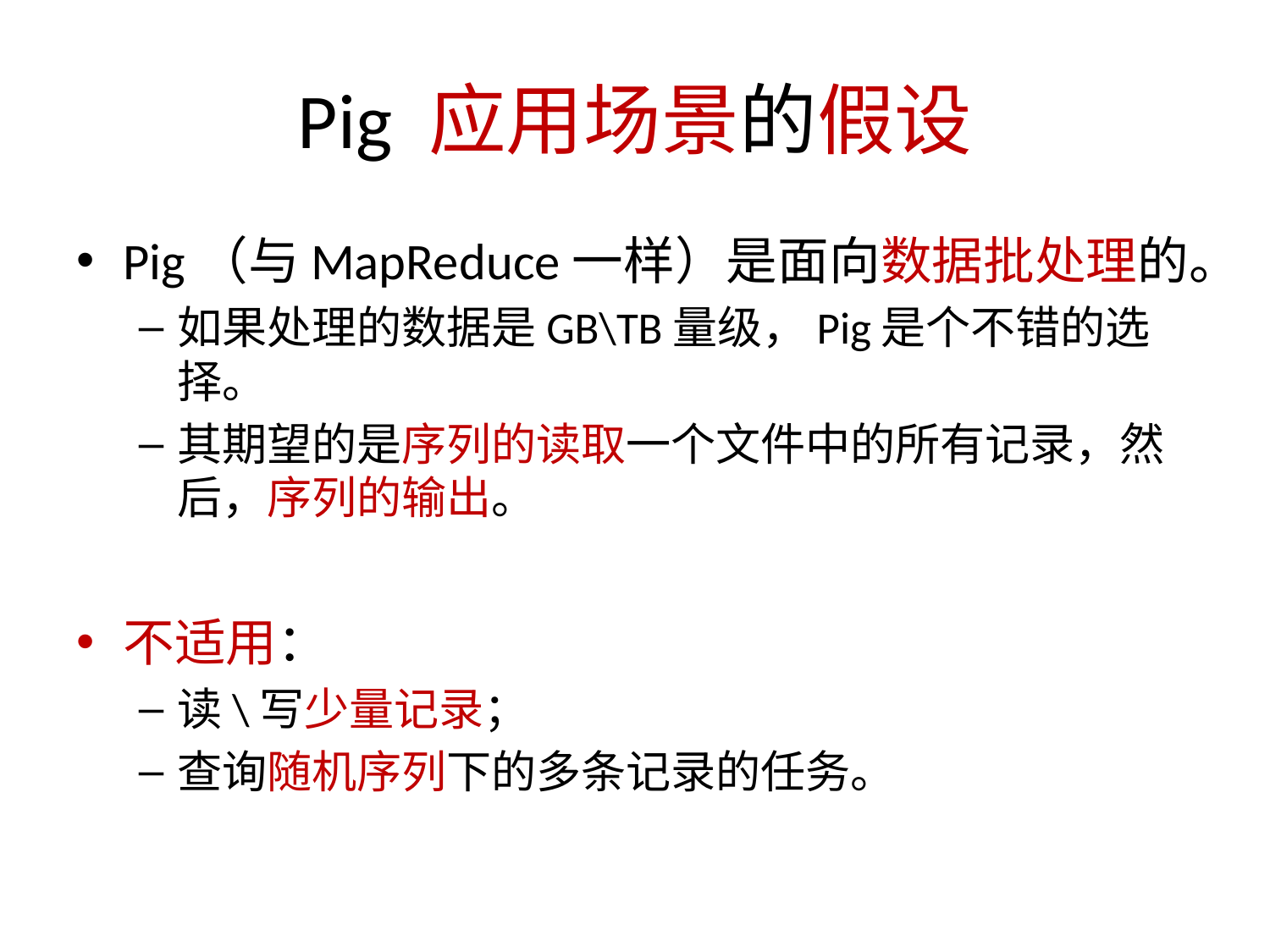

# Pig 应用场景的假设
Pig（与MapReduce一样）是面向数据批处理的。
如果处理的数据是GB\TB量级，Pig是个不错的选择。
其期望的是序列的读取一个文件中的所有记录，然后，序列的输出。

不适用：
读\写少量记录；
查询随机序列下的多条记录的任务。